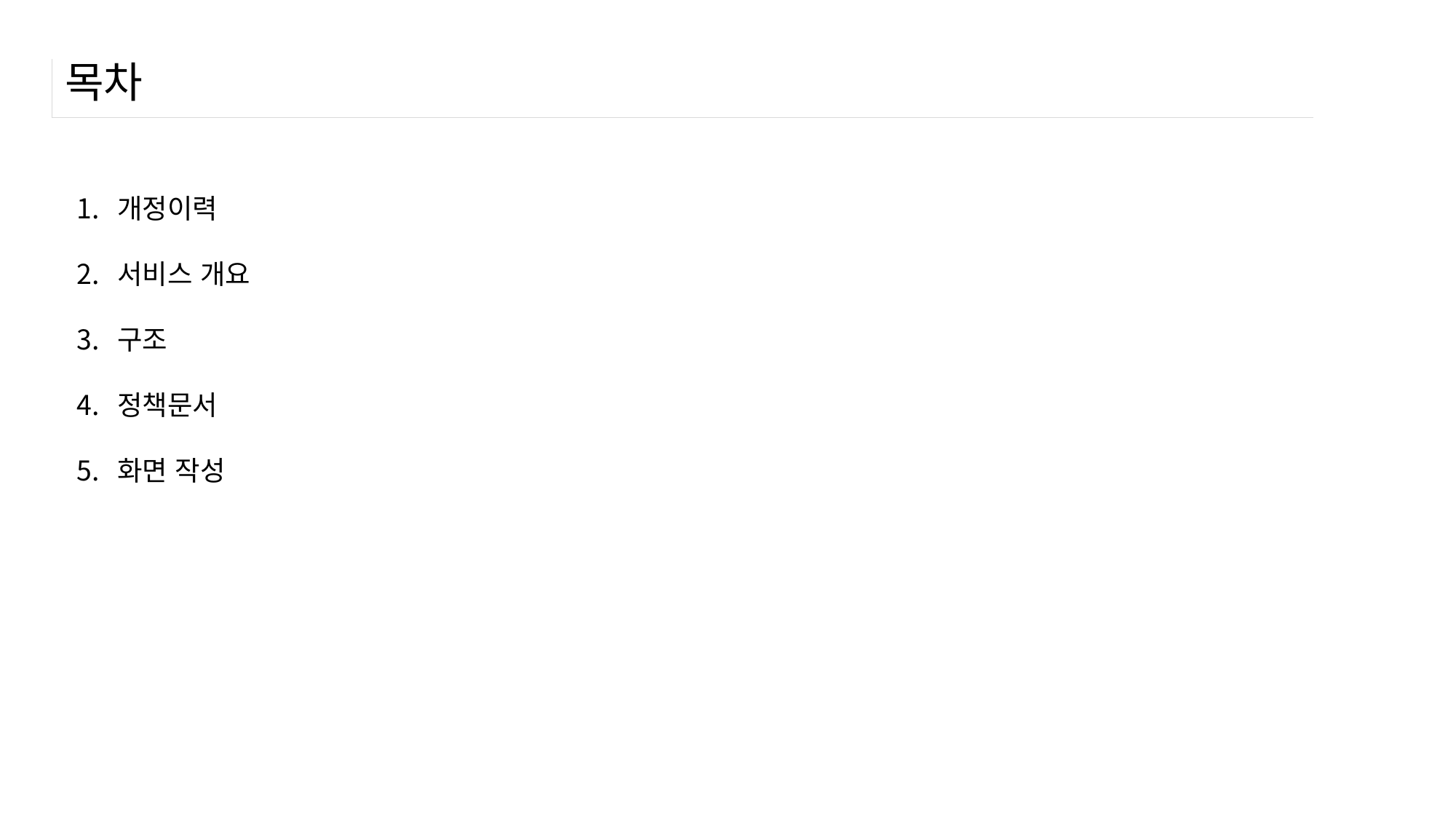

# 목차
개정이력

서비스 개요

구조

정책문서

화면 작성